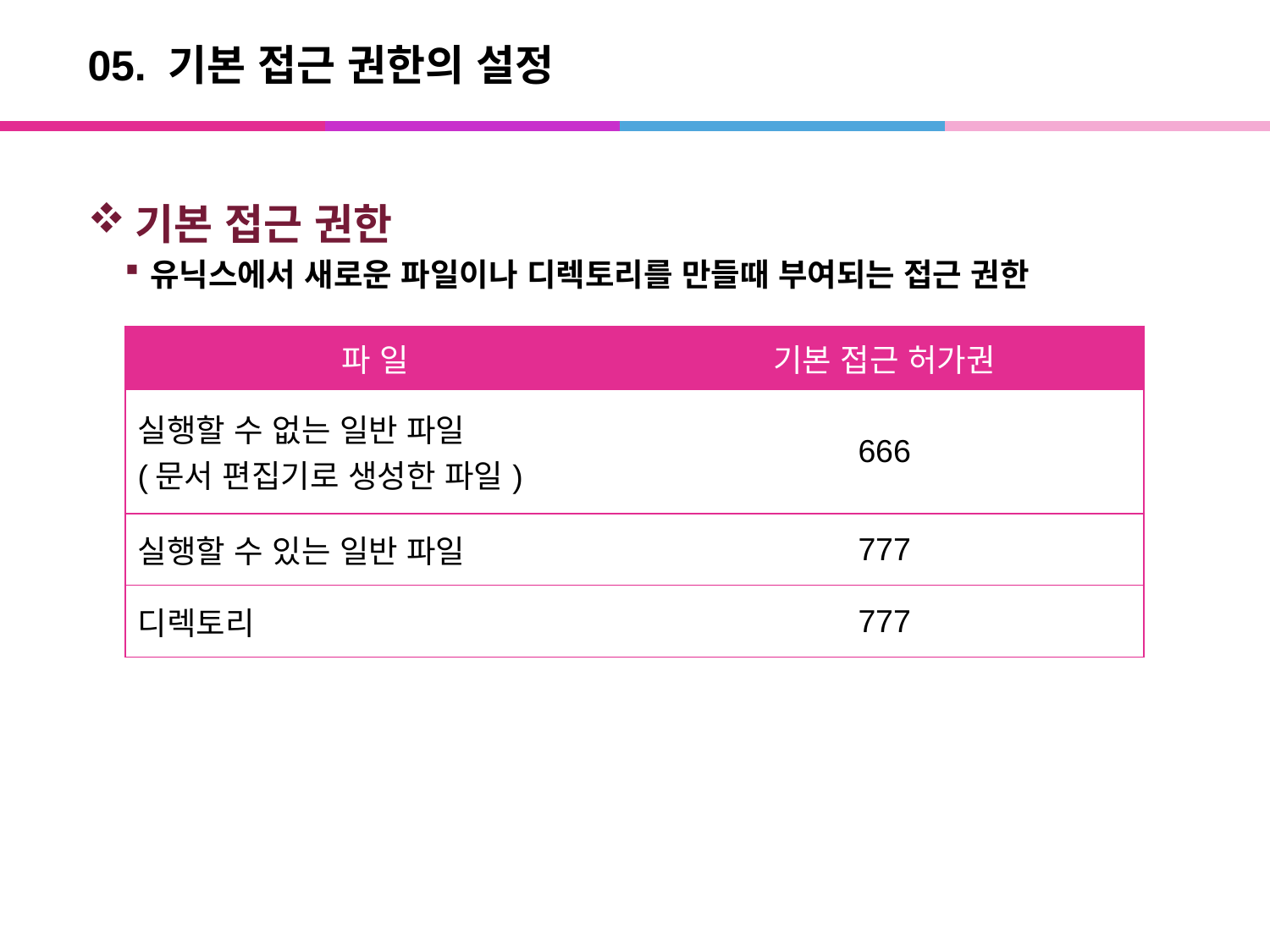

# 05. 기본 접근 권한의 설정
기본 접근 권한
유닉스에서 새로운 파일이나 디렉토리를 만들때 부여되는 접근 권한

| 파 일 | 기본 접근 허가권 |
| --- | --- |
| 실행할 수 없는 일반 파일 (문서 편집기로 생성한 파일) | 666 |
| 실행할 수 있는 일반 파일 | 777 |
| 디렉토리 | 777 |